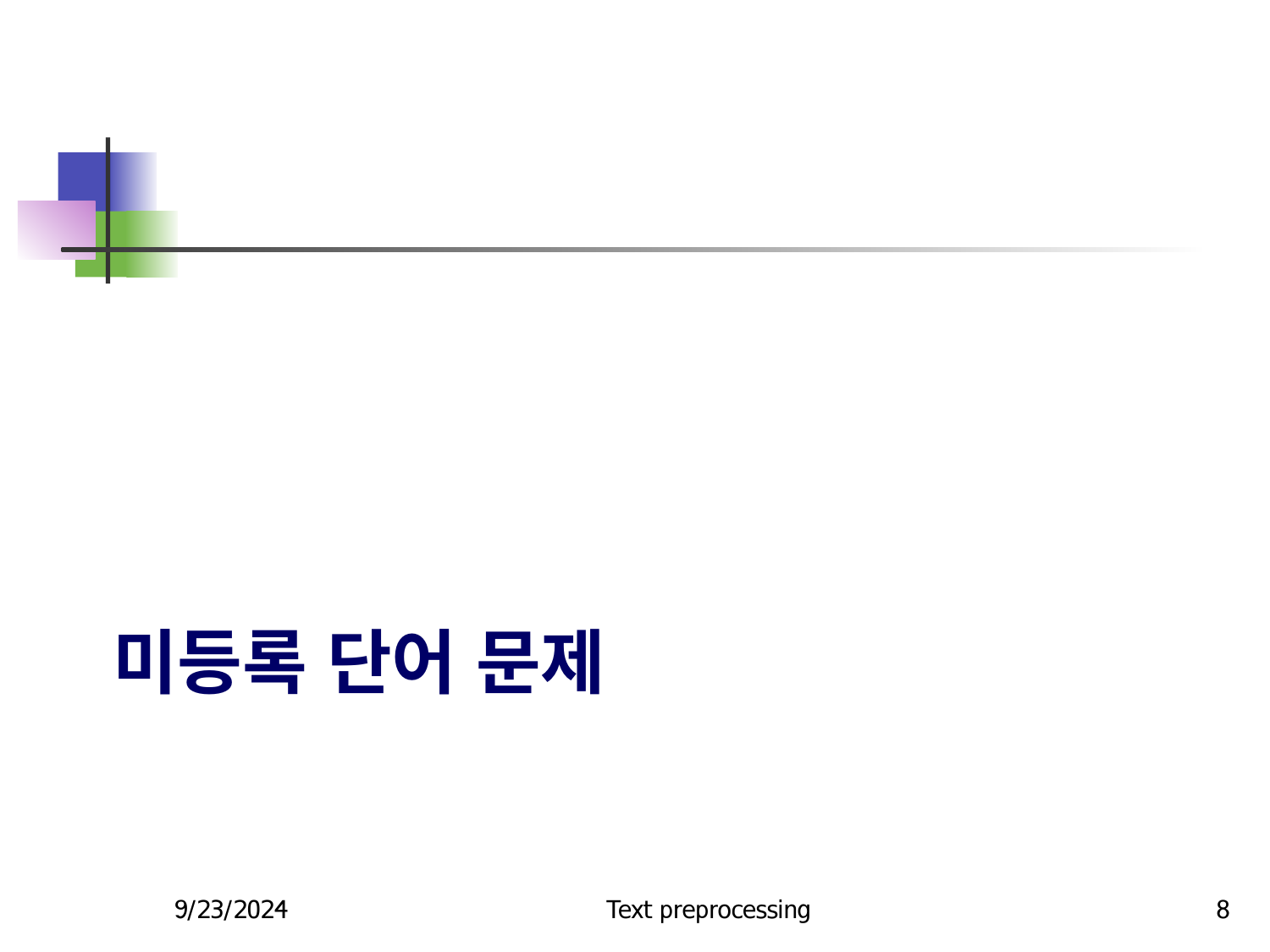

# 미등록 단어 문제
9/23/2024
Text preprocessing
8